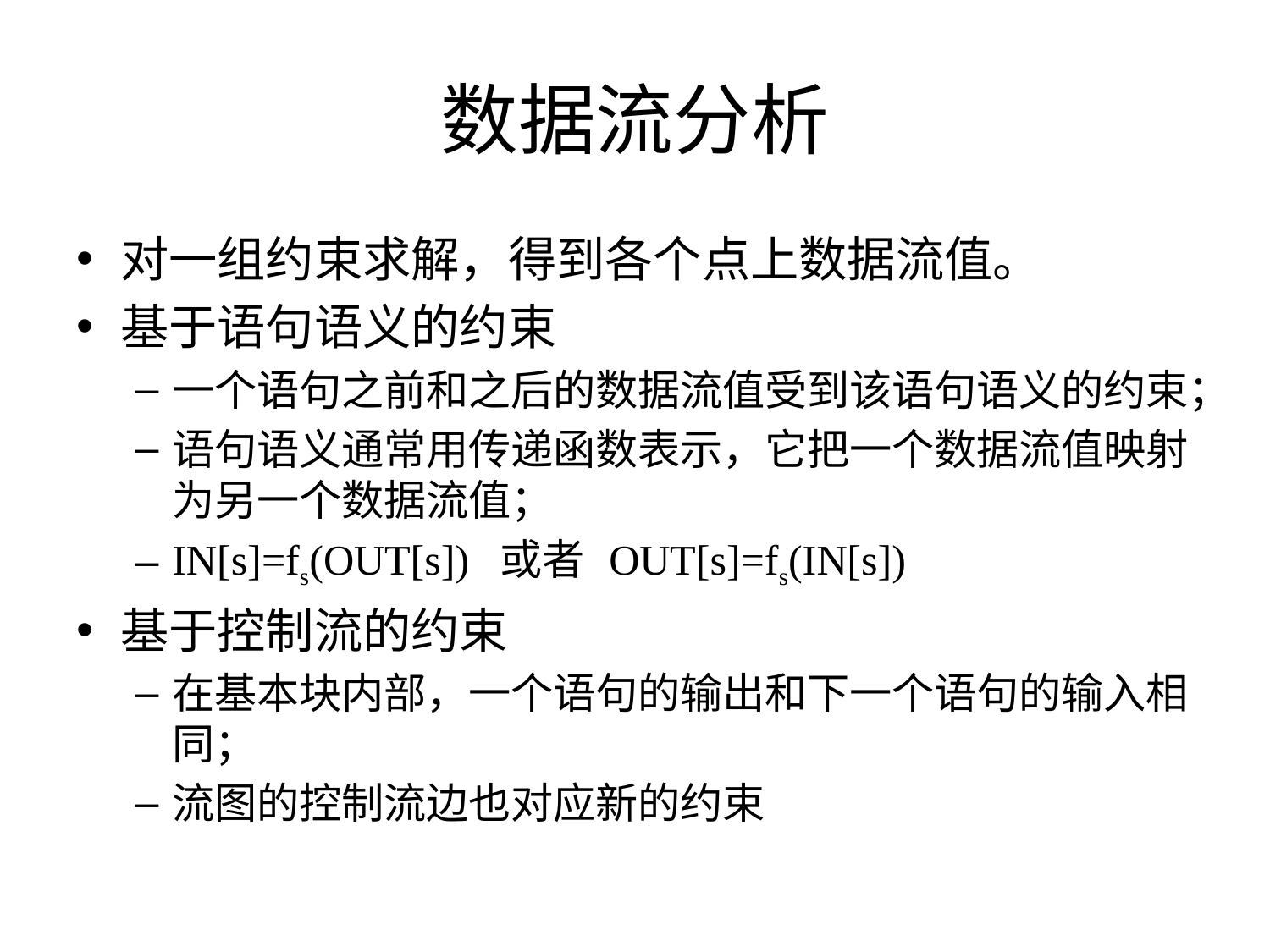

# 数据流分析
对一组约束求解，得到各个点上数据流值。
基于语句语义的约束
一个语句之前和之后的数据流值受到该语句语义的约束；
语句语义通常用传递函数表示，它把一个数据流值映射为另一个数据流值；
IN[s]=fs(OUT[s])	或者	OUT[s]=fs(IN[s])
基于控制流的约束
在基本块内部，一个语句的输出和下一个语句的输入相同；
流图的控制流边也对应新的约束